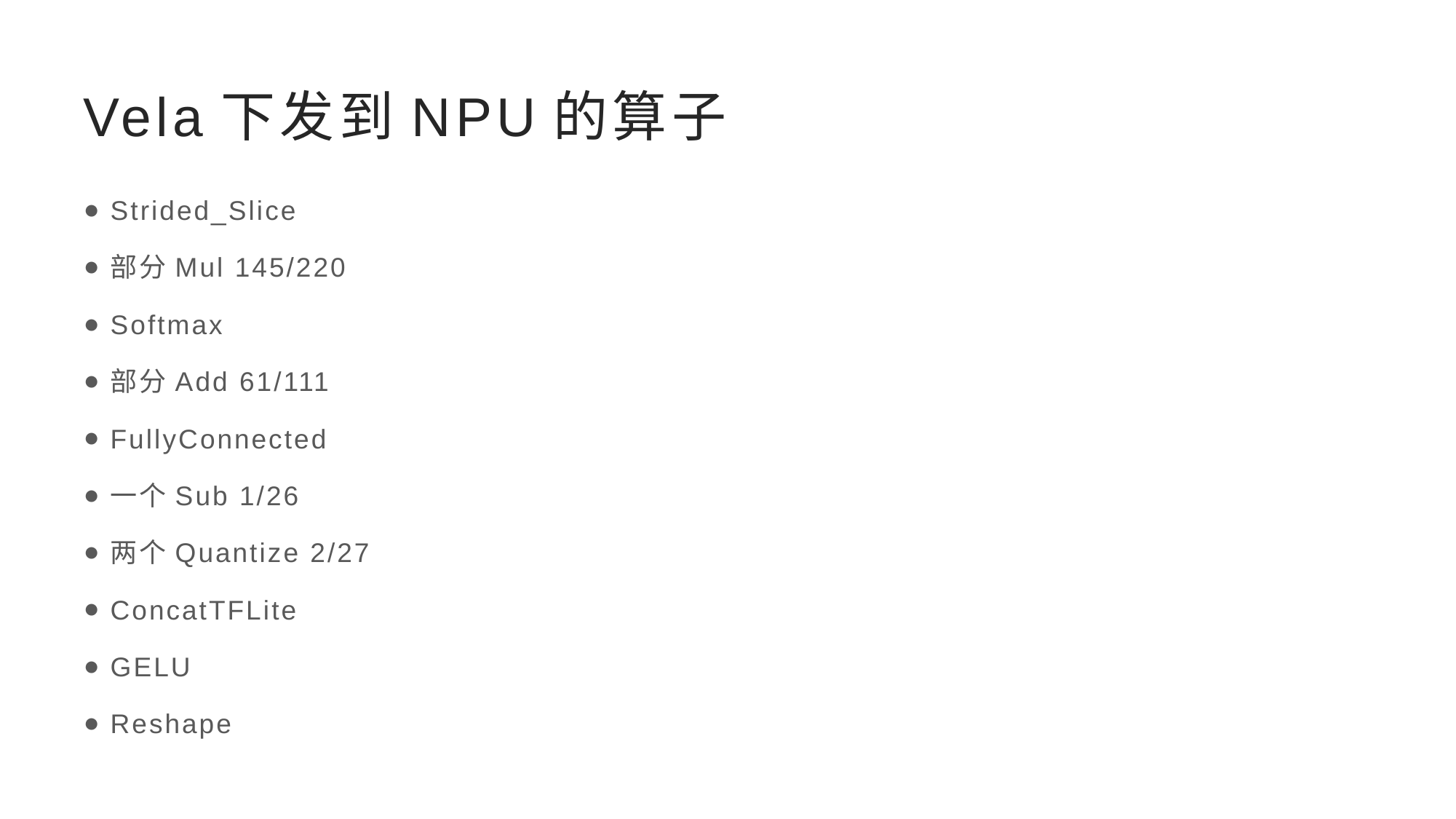

# Vela下发到NPU的算子
Strided_Slice
部分Mul 145/220
Softmax
部分Add 61/111
FullyConnected
一个Sub 1/26
两个Quantize 2/27
ConcatTFLite
GELU
Reshape